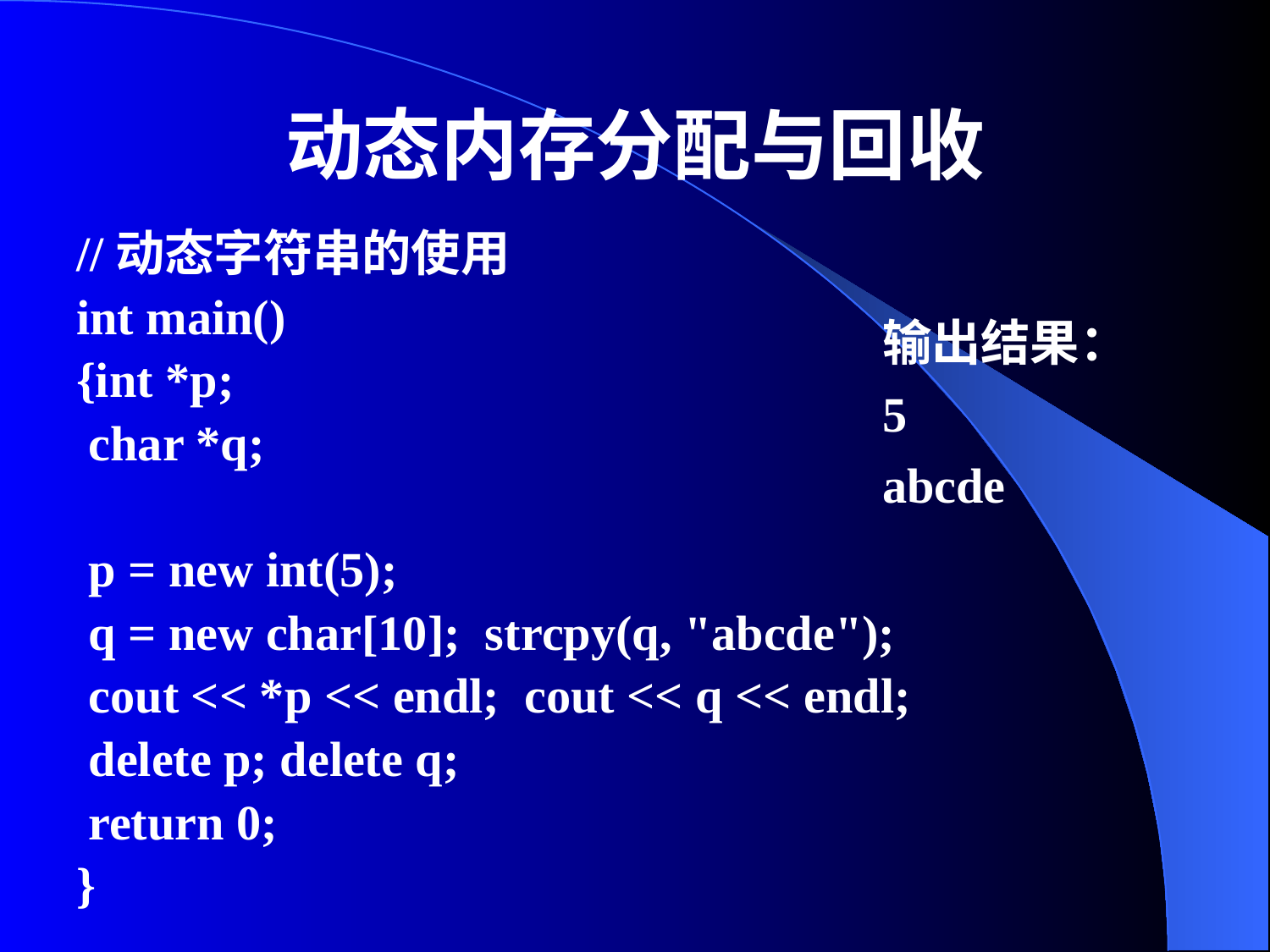

# 动态内存分配与回收
//动态字符串的使用
int main()
{int *p;
 char *q;

 p = new int(5);
 q = new char[10];  strcpy(q, "abcde");
 cout << *p << endl;  cout << q << endl;
 delete p; delete q;
 return 0;
}
输出结果：
5
abcde